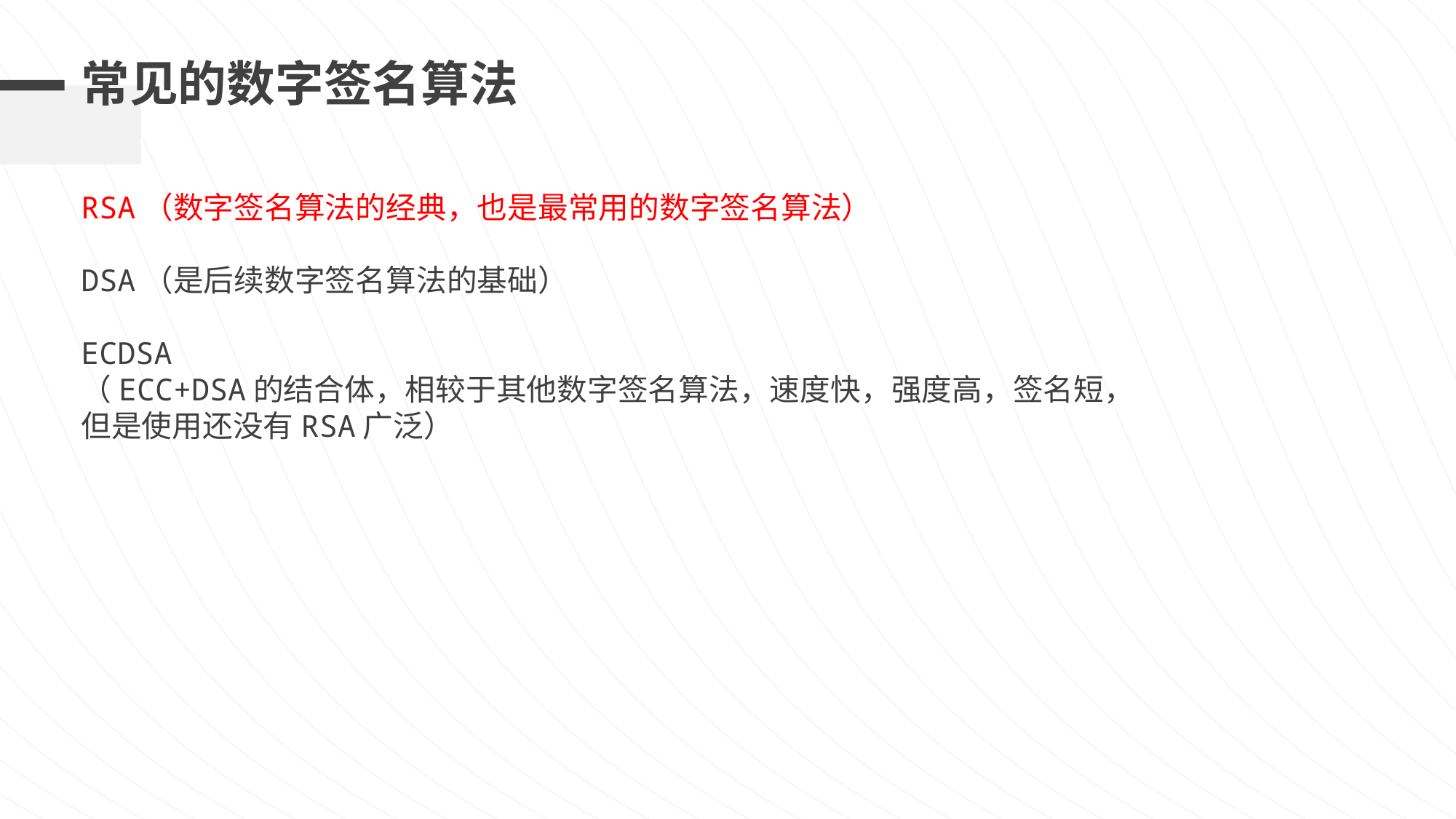

# 常见的数字签名算法
RSA（数字签名算法的经典，也是最常用的数字签名算法）

DSA（是后续数字签名算法的基础）

ECDSA
（ECC+DSA的结合体，相较于其他数字签名算法，速度快，强度高，签名短，但是使用还没有RSA广泛）